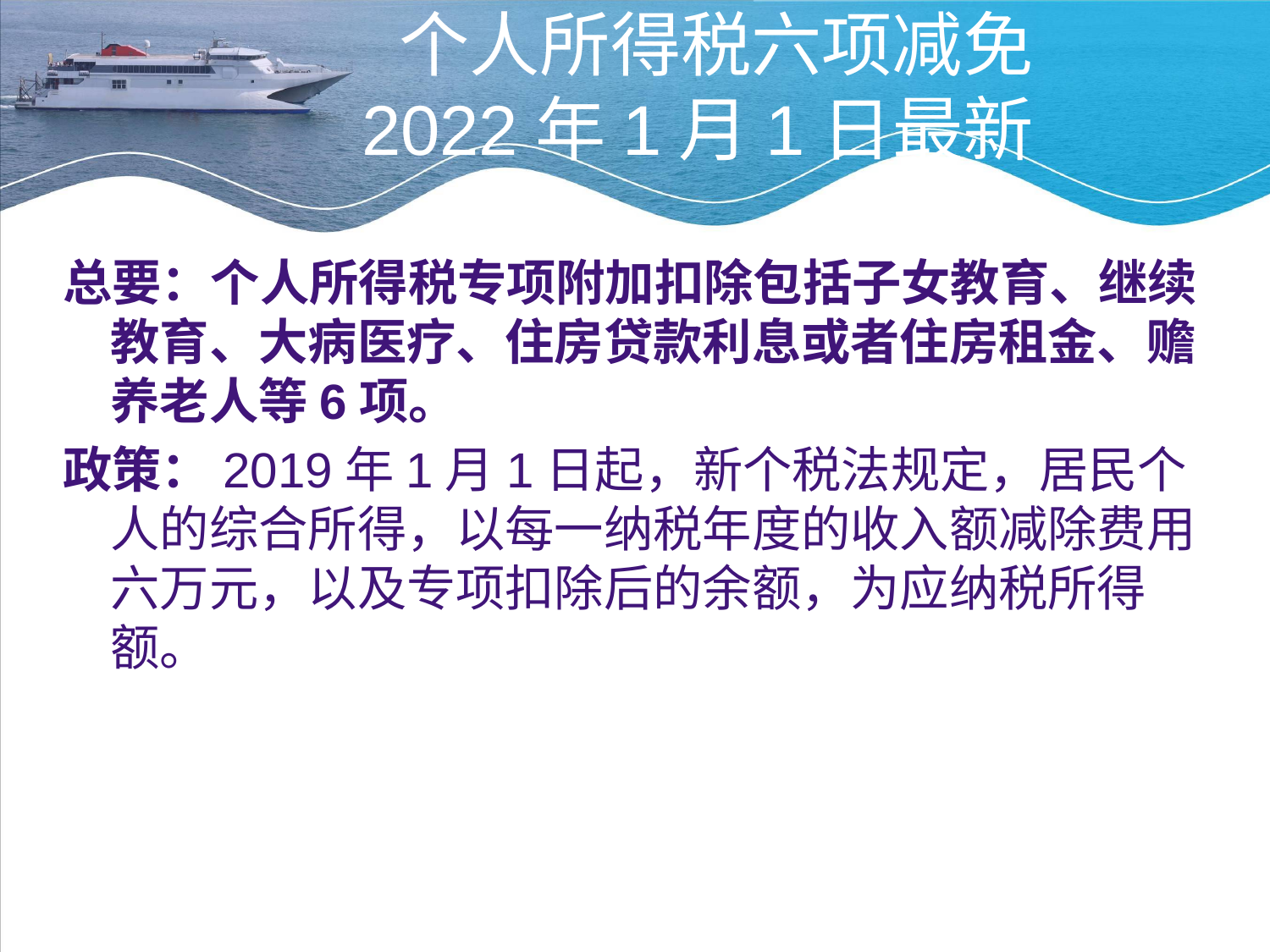

# 个人所得税六项减免 2022年1月1日最新
总要：个人所得税专项附加扣除包括子女教育、继续教育、大病医疗、住房贷款利息或者住房租金、赡养老人等6项。
政策：2019年1月1日起，新个税法规定，居民个人的综合所得，以每一纳税年度的收入额减除费用六万元，以及专项扣除后的余额，为应纳税所得额。